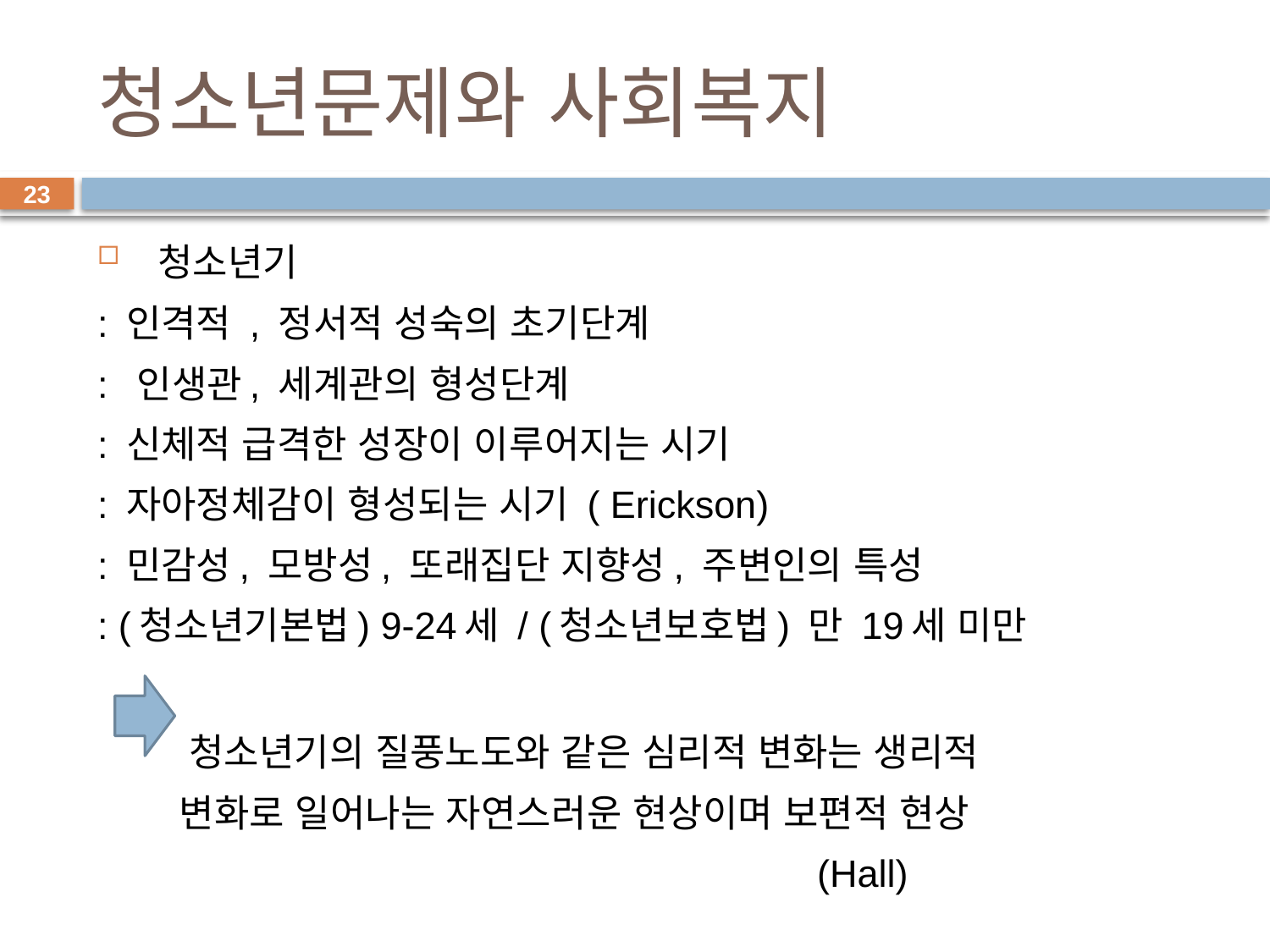

# 청소년문제와 사회복지
23
 청소년기
: 인격적 , 정서적 성숙의 초기단계
:  인생관, 세계관의 형성단계
: 신체적 급격한 성장이 이루어지는 시기
: 자아정체감이 형성되는 시기 ( Erickson)
: 민감성, 모방성, 또래집단 지향성, 주변인의 특성
: (청소년기본법) 9-24세 / (청소년보호법) 만 19세 미만

       청소년기의 질풍노도와 같은 심리적 변화는 생리적
       변화로 일어나는 자연스러운 현상이며 보편적 현상
                                                                    (Hall)